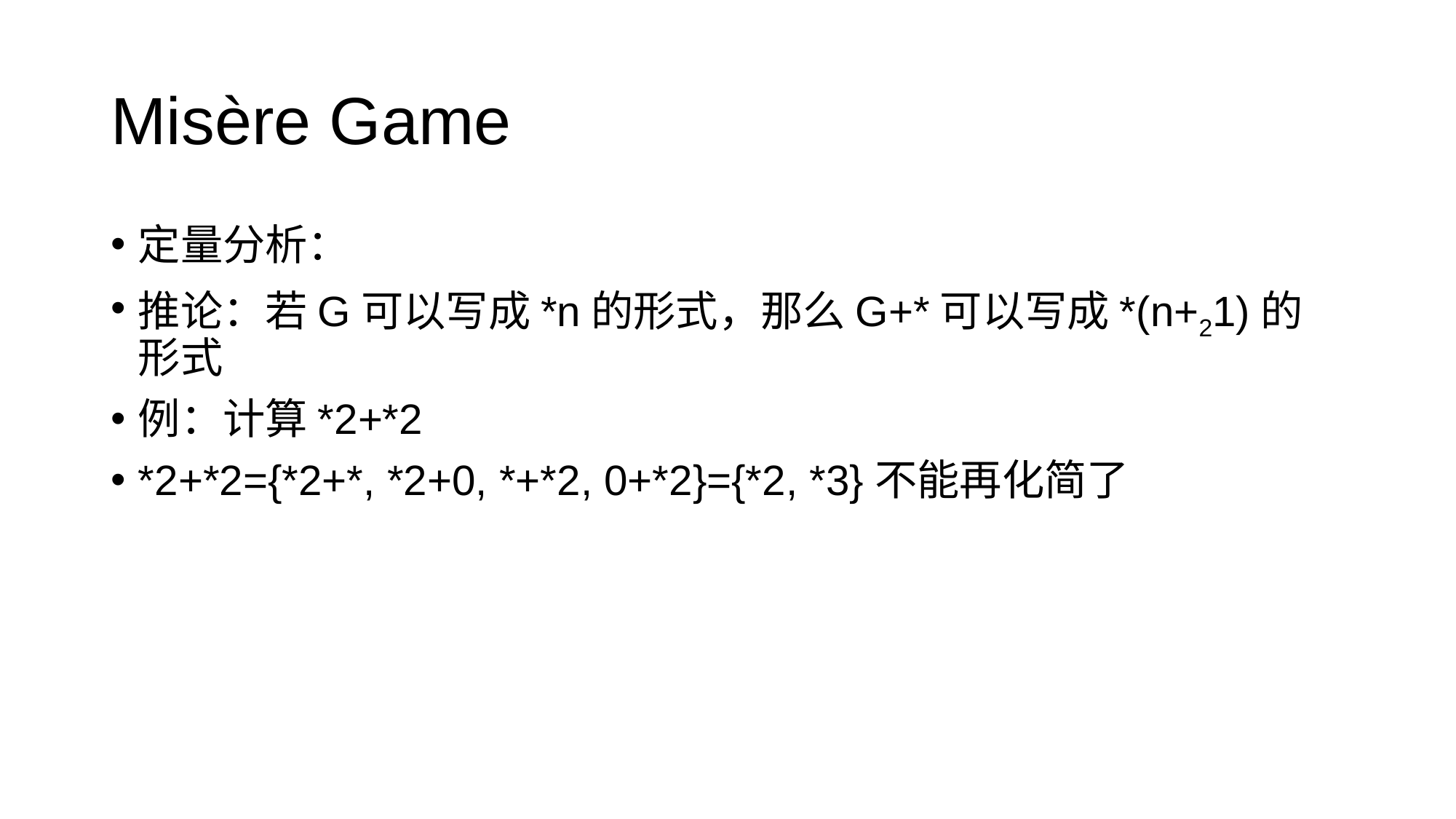

# Misère Game
定量分析：
推论：若G可以写成*n的形式，那么G+*可以写成*(n+21)的形式
例：计算*2+*2
*2+*2={*2+*, *2+0, *+*2, 0+*2}={*2, *3}不能再化简了